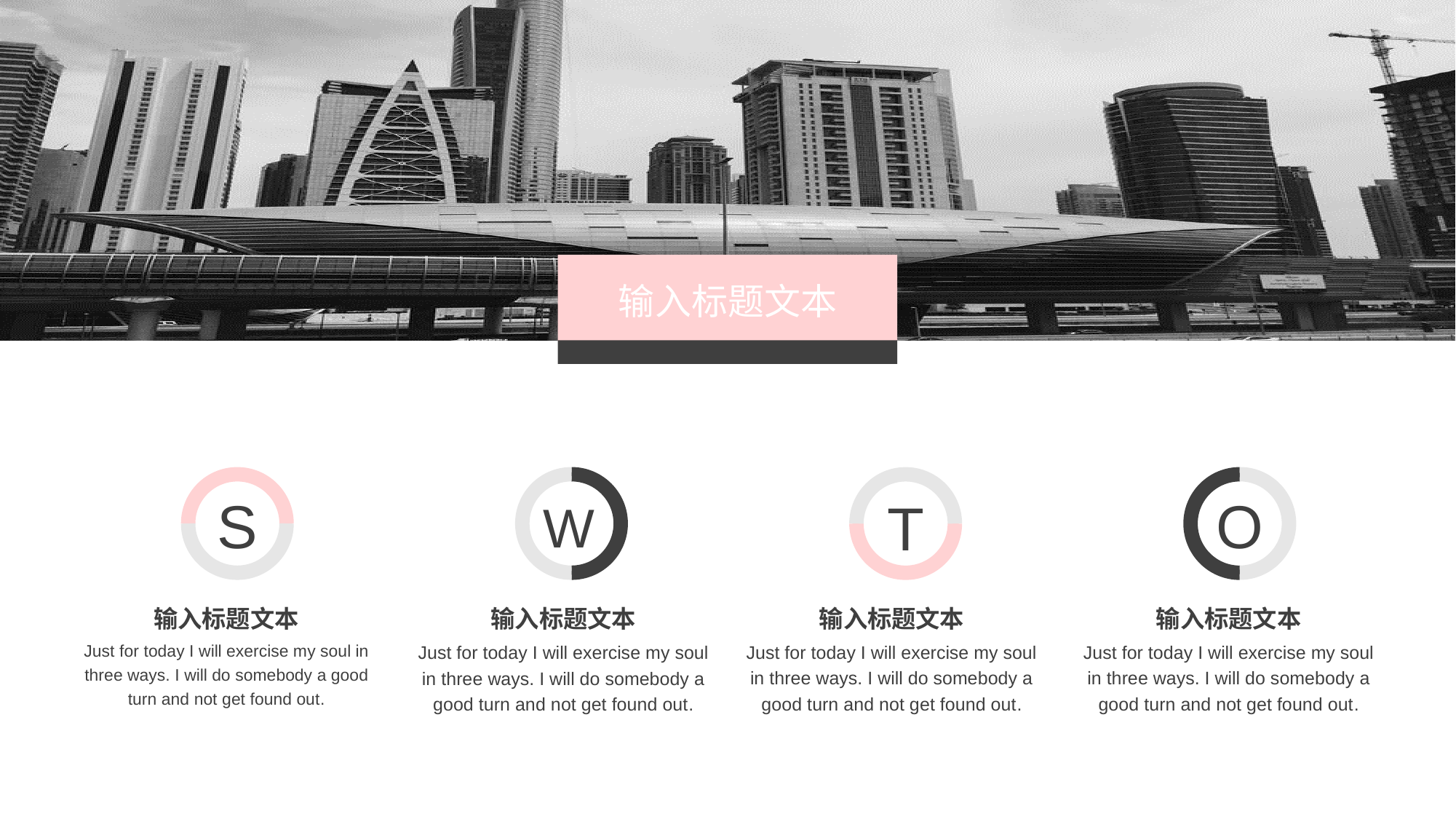

输入标题文本

S

W

T

O
输入标题文本
Just for today I will exercise my soul in three ways. I will do somebody a good turn and not get found out.
输入标题文本
Just for today I will exercise my soul in three ways. I will do somebody a good turn and not get found out.
输入标题文本
Just for today I will exercise my soul in three ways. I will do somebody a good turn and not get found out.
输入标题文本
Just for today I will exercise my soul in three ways. I will do somebody a good turn and not get found out.